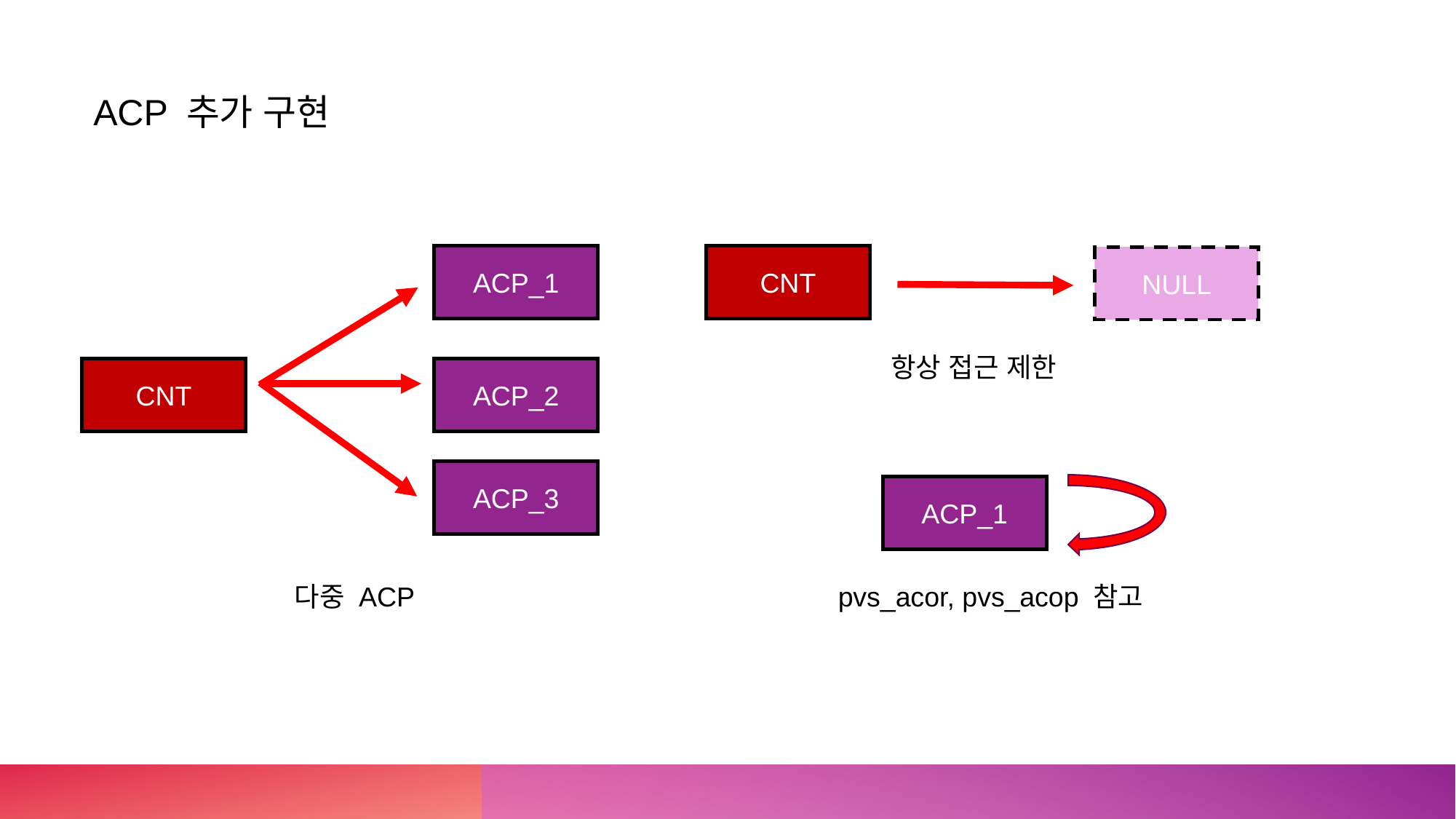

ACP 추가 구현
CNT
ACP_1
NULL
항상 접근 제한
CNT
ACP_2

ACP_3
ACP_1
다중 ACP
pvs_acor, pvs_acop 참고